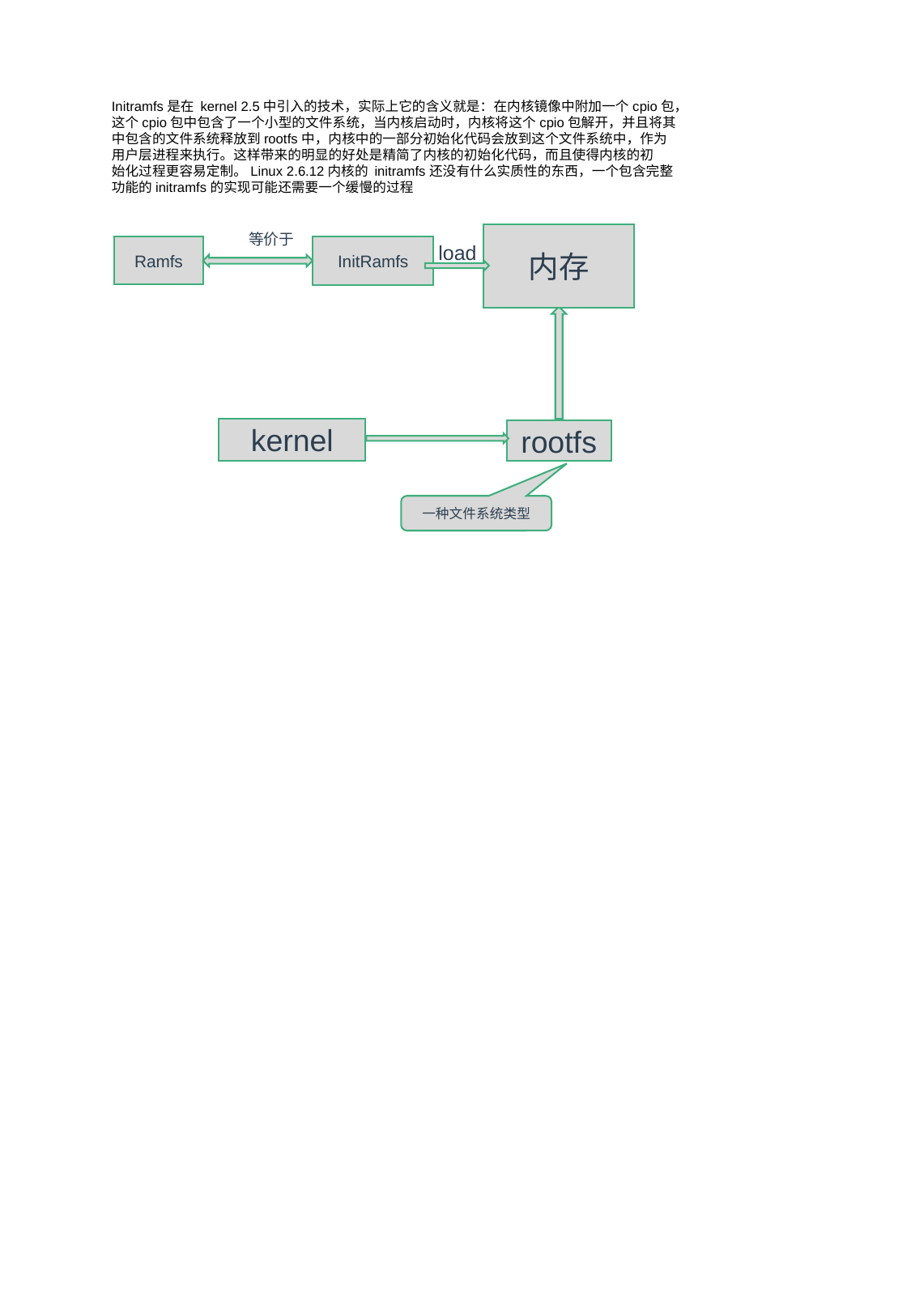

Initramfs是在 kernel 2.5中引入的技术，实际上它的含义就是：在内核镜像中附加一个cpio包，
这个cpio包中包含了一个小型的文件系统，当内核启动时，内核将这个cpio包解开，并且将其
中包含的文件系统释放到rootfs中，内核中的一部分初始化代码会放到这个文件系统中，作为
用户层进程来执行。这样带来的明显的好处是精简了内核的初始化代码，而且使得内核的初
始化过程更容易定制。Linux 2.6.12内核的 initramfs还没有什么实质性的东西，一个包含完整
功能的initramfs的实现可能还需要一个缓慢的过程
等价于
内存
load
Ramfs
InitRamfs

kernel
rootfs

一种文件系统类型